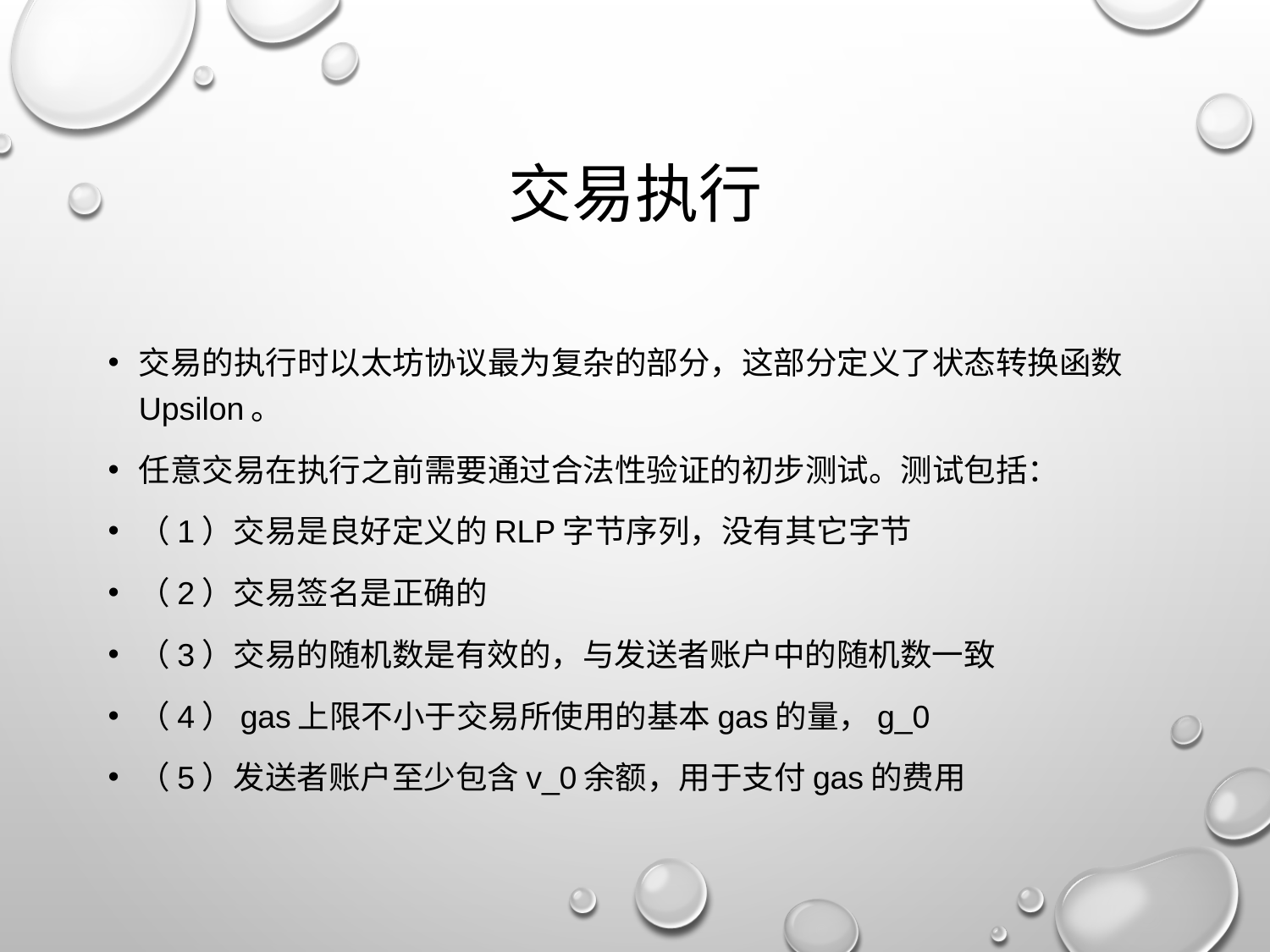

# 交易执行
交易的执行时以太坊协议最为复杂的部分，这部分定义了状态转换函数Upsilon。
任意交易在执行之前需要通过合法性验证的初步测试。测试包括：
（1）交易是良好定义的RLP字节序列，没有其它字节
（2）交易签名是正确的
（3）交易的随机数是有效的，与发送者账户中的随机数一致
（4）gas上限不小于交易所使用的基本gas的量，g_0
（5）发送者账户至少包含v_0余额，用于支付gas的费用